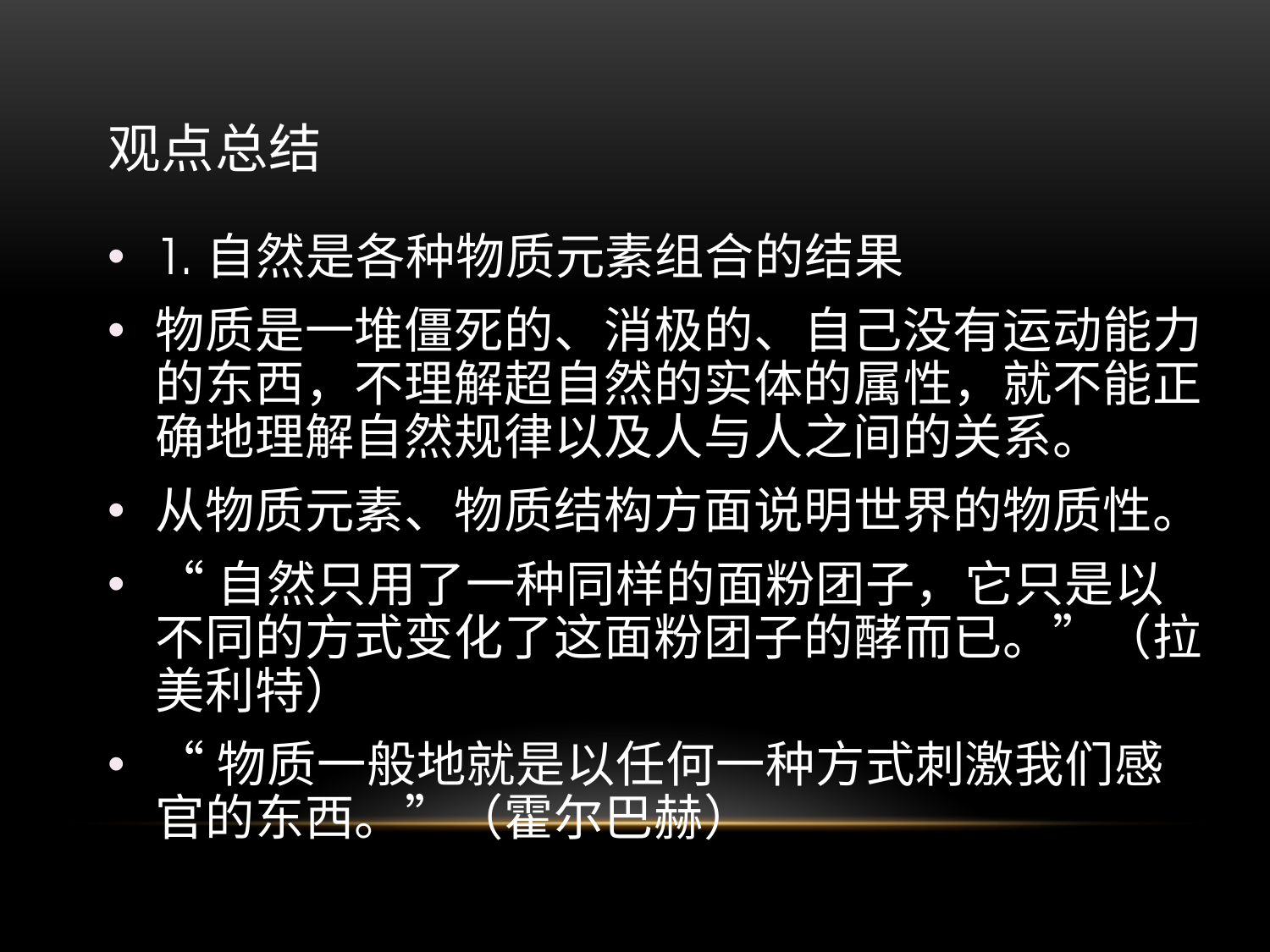

# 观点总结
1.自然是各种物质元素组合的结果
物质是一堆僵死的、消极的、自己没有运动能力的东西，不理解超自然的实体的属性，就不能正确地理解自然规律以及人与人之间的关系。
从物质元素、物质结构方面说明世界的物质性。
“自然只用了一种同样的面粉团子，它只是以不同的方式变化了这面粉团子的酵而已。”（拉美利特）
“物质一般地就是以任何一种方式刺激我们感官的东西。”（霍尔巴赫）